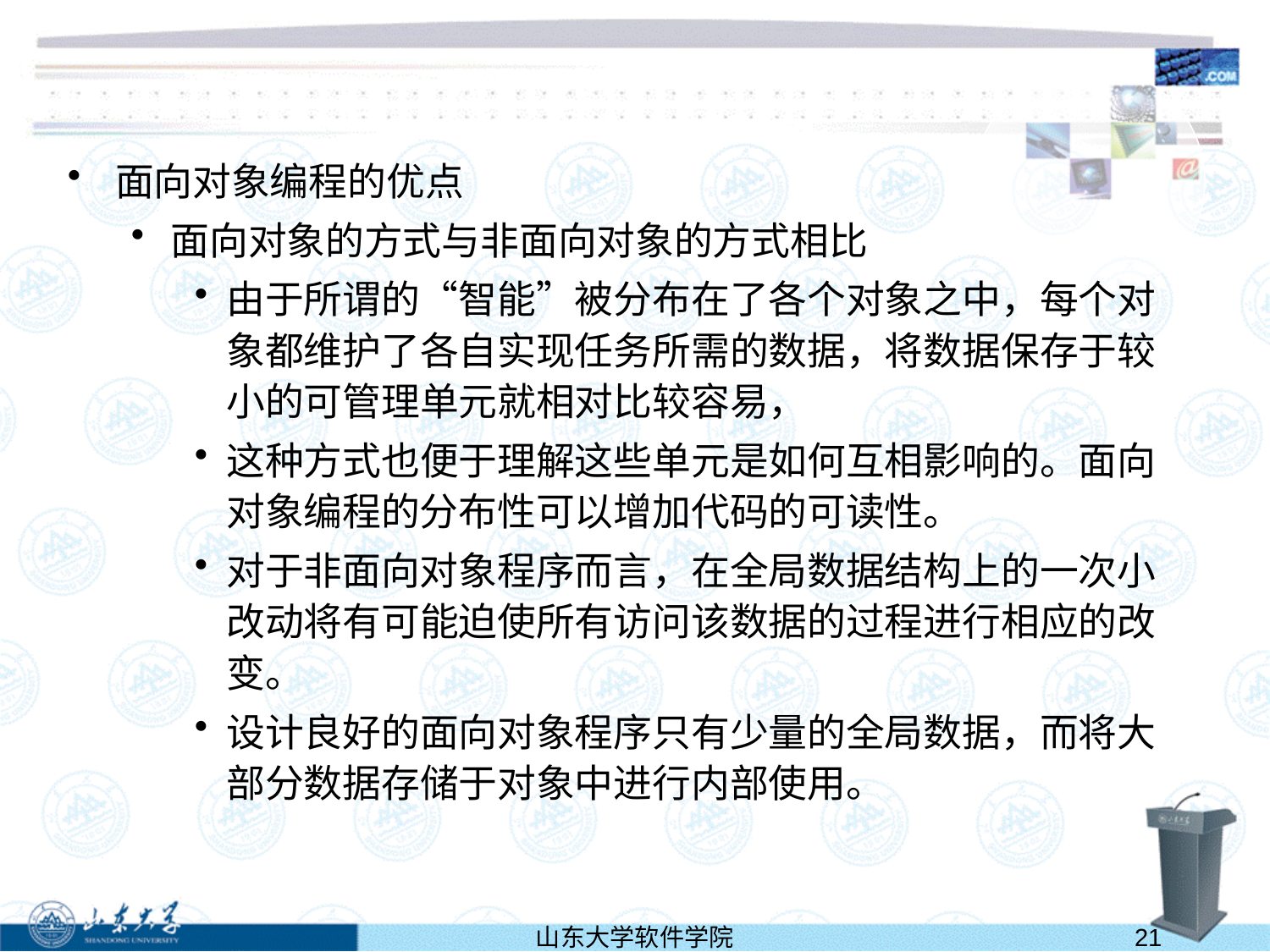

#
面向对象编程的优点
面向对象的方式与非面向对象的方式相比
由于所谓的“智能”被分布在了各个对象之中，每个对象都维护了各自实现任务所需的数据，将数据保存于较小的可管理单元就相对比较容易，
这种方式也便于理解这些单元是如何互相影响的。面向对象编程的分布性可以增加代码的可读性。
对于非面向对象程序而言，在全局数据结构上的一次小改动将有可能迫使所有访问该数据的过程进行相应的改变。
设计良好的面向对象程序只有少量的全局数据，而将大部分数据存储于对象中进行内部使用。
山东大学软件学院
21